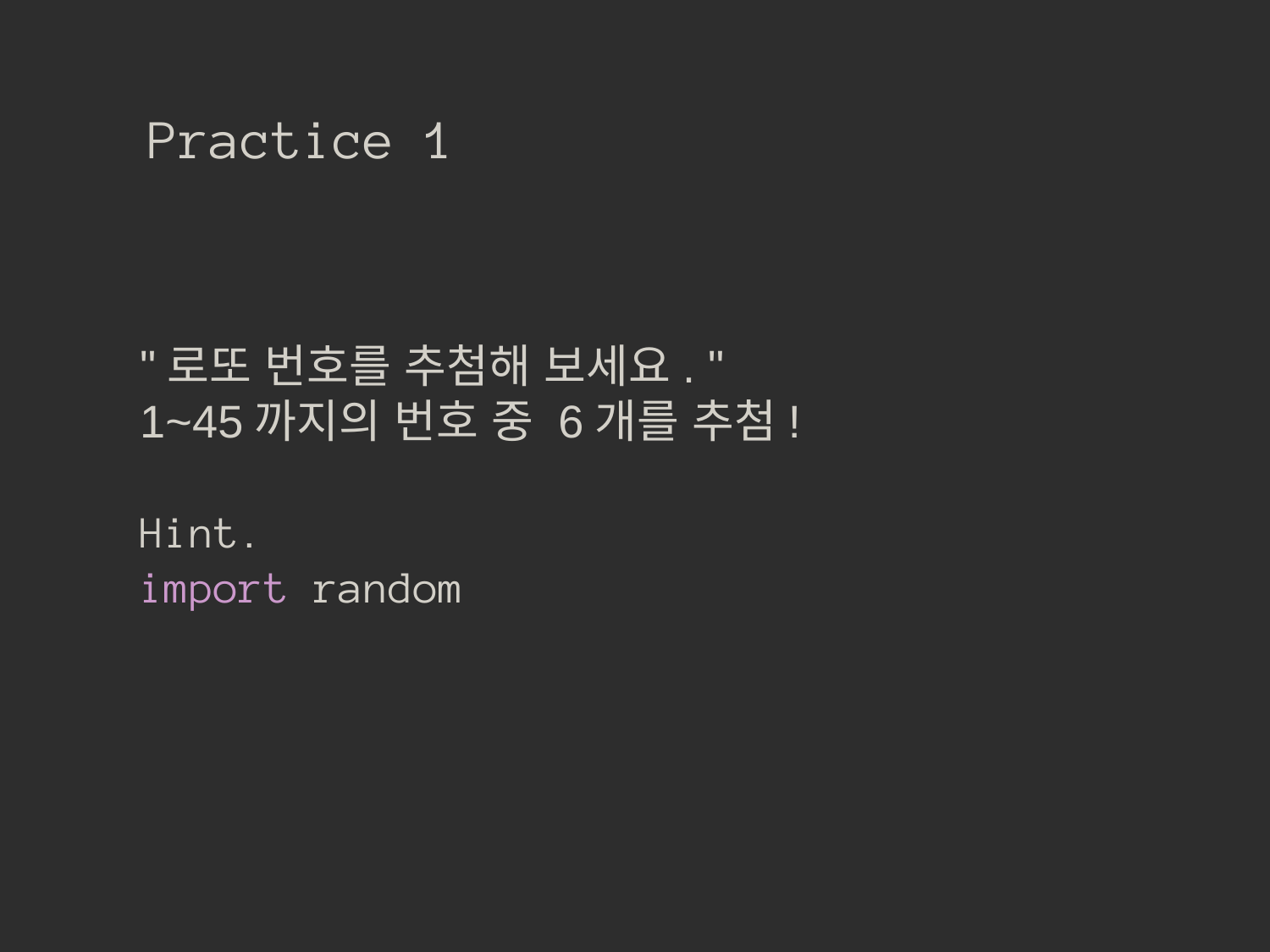

Practice 1
	"로또 번호를 추첨해 보세요. "
	1~45까지의 번호 중 6개를 추첨!

	Hint.
	import random